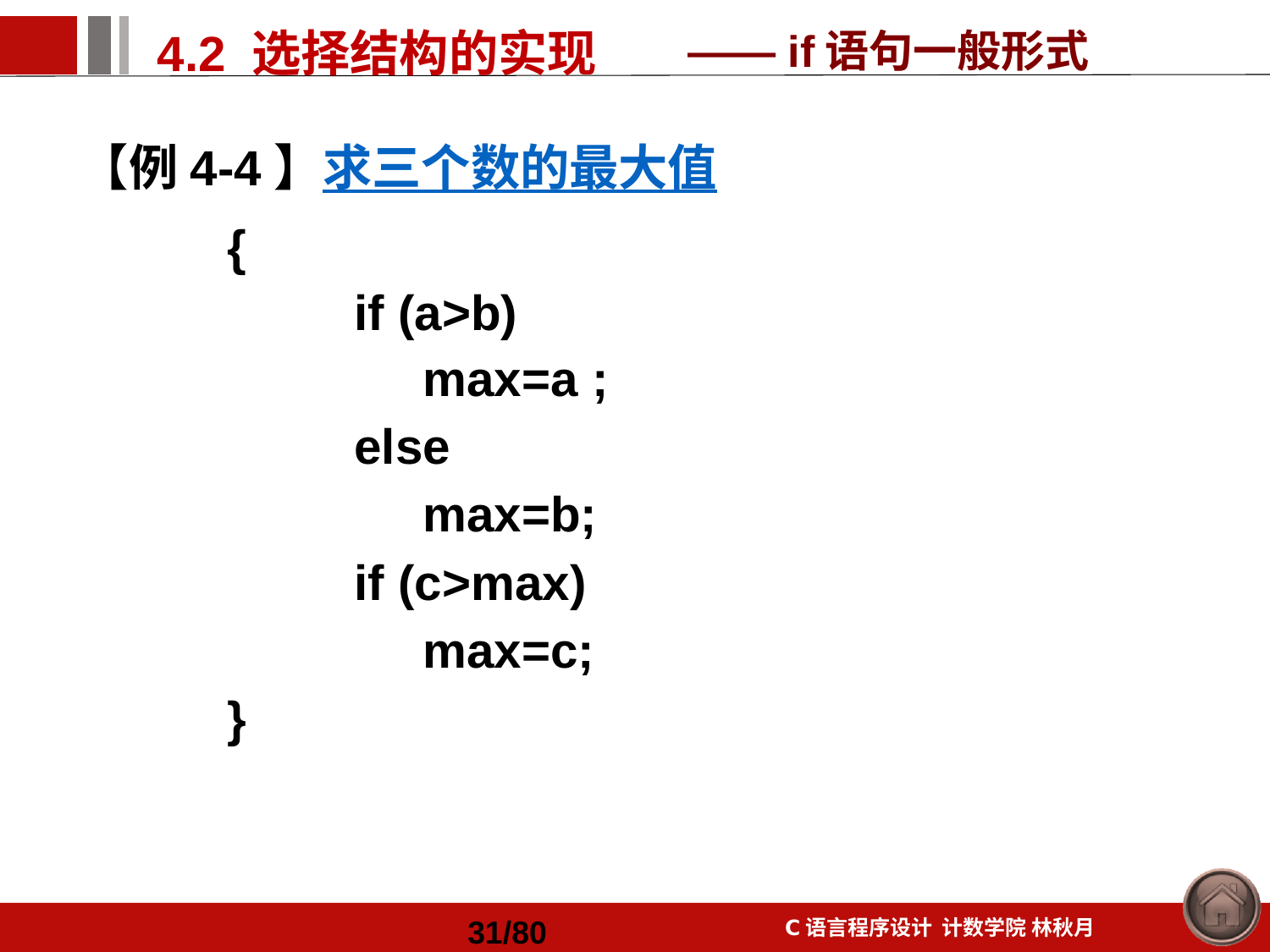

—— if语句一般形式
【例4-4】求三个数的最大值
{
	if (a>b)
	     max=a ;
	else
	     max=b;
	if (c>max)
	     max=c;
}